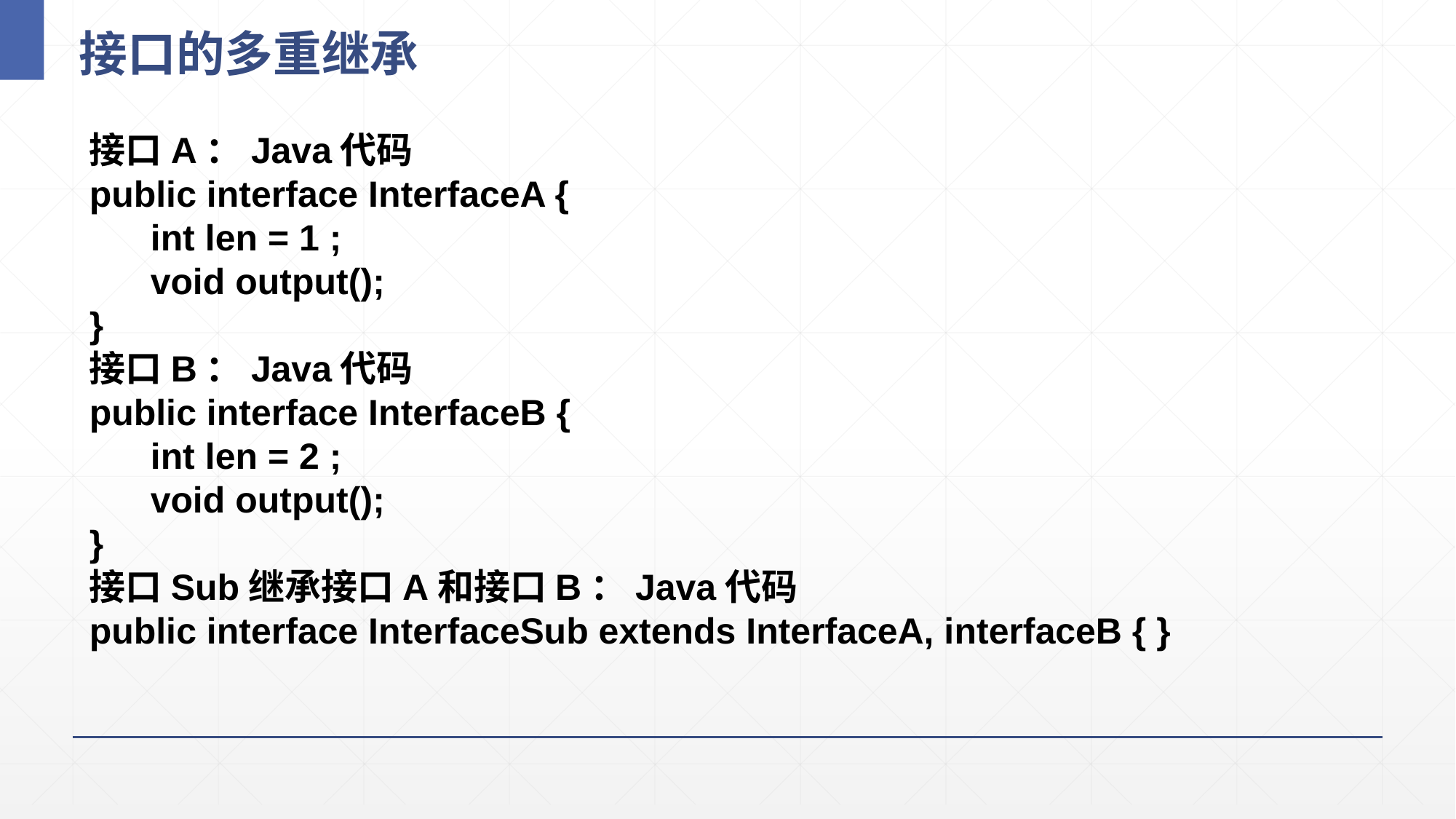

# 接口的多重继承
接口A：Java代码
public interface InterfaceA {
      int len = 1 ;
      void output();
}
接口B：Java代码
public interface InterfaceB {
      int len = 2 ;
      void output();
}
接口Sub继承接口A和接口B：Java代码
public interface InterfaceSub extends InterfaceA, interfaceB { }